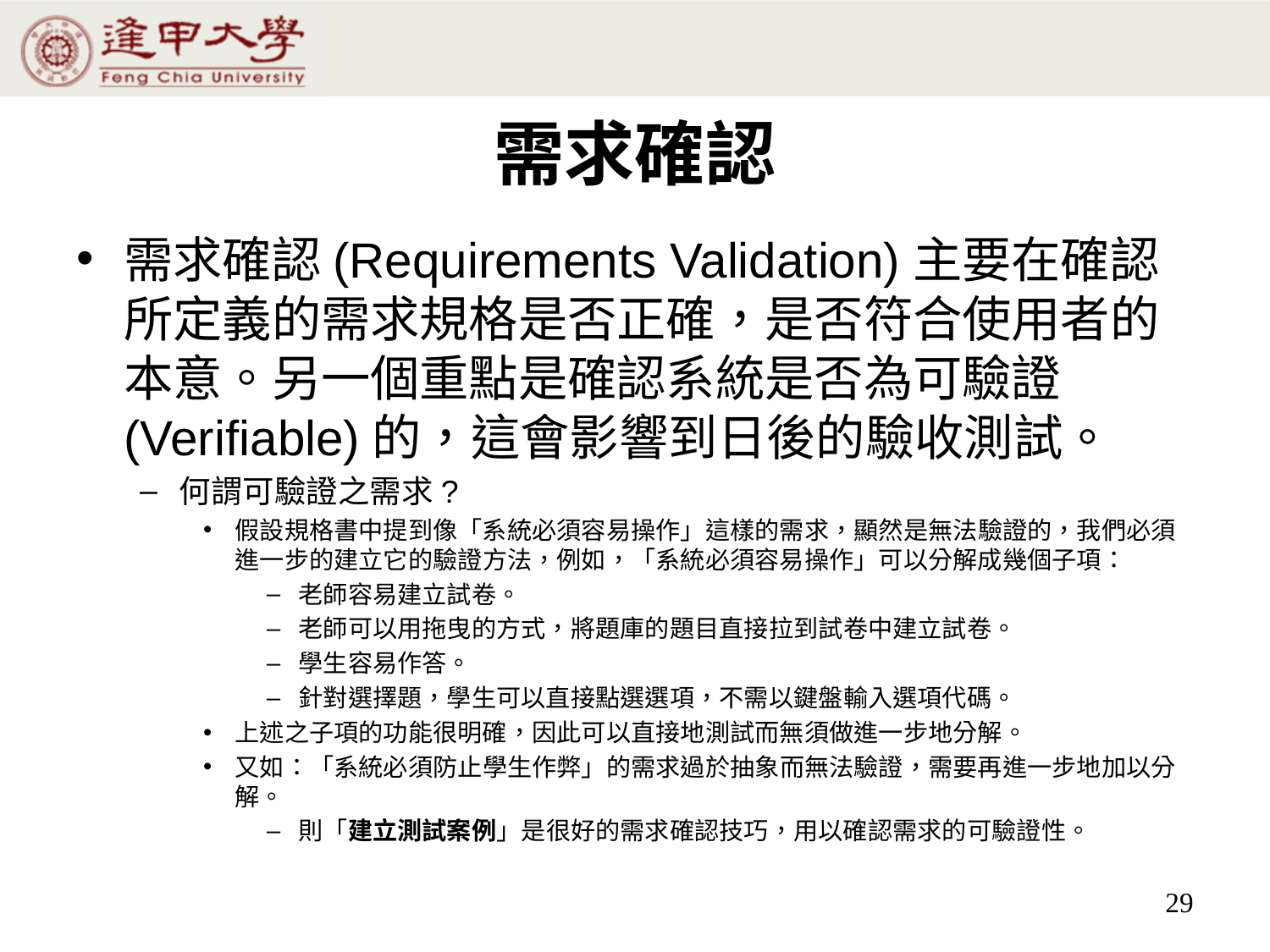

# 需求確認
需求確認(Requirements Validation)主要在確認所定義的需求規格是否正確，是否符合使用者的本意。另一個重點是確認系統是否為可驗證(Verifiable)的，這會影響到日後的驗收測試。
何謂可驗證之需求?
假設規格書中提到像「系統必須容易操作」這樣的需求，顯然是無法驗證的，我們必須進一步的建立它的驗證方法，例如，「系統必須容易操作」可以分解成幾個子項：
老師容易建立試卷。
老師可以用拖曳的方式，將題庫的題目直接拉到試卷中建立試卷。
學生容易作答。
針對選擇題，學生可以直接點選選項，不需以鍵盤輸入選項代碼。
上述之子項的功能很明確，因此可以直接地測試而無須做進一步地分解。
又如：「系統必須防止學生作弊」的需求過於抽象而無法驗證，需要再進一步地加以分解。
則「建立測試案例」是很好的需求確認技巧，用以確認需求的可驗證性。

29